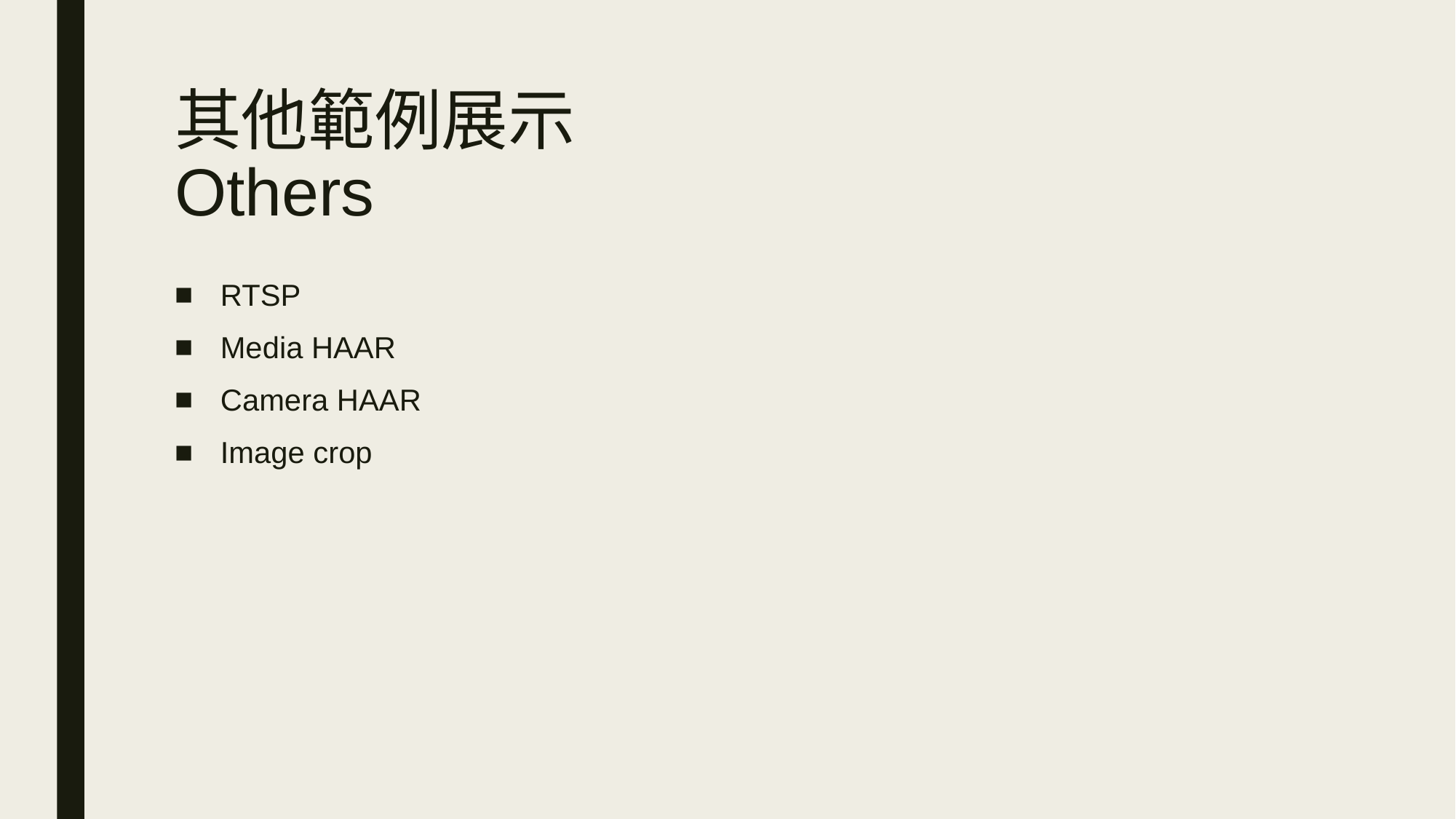

# 其他範例展示 Others
RTSP
Media HAAR
Camera HAAR
Image crop